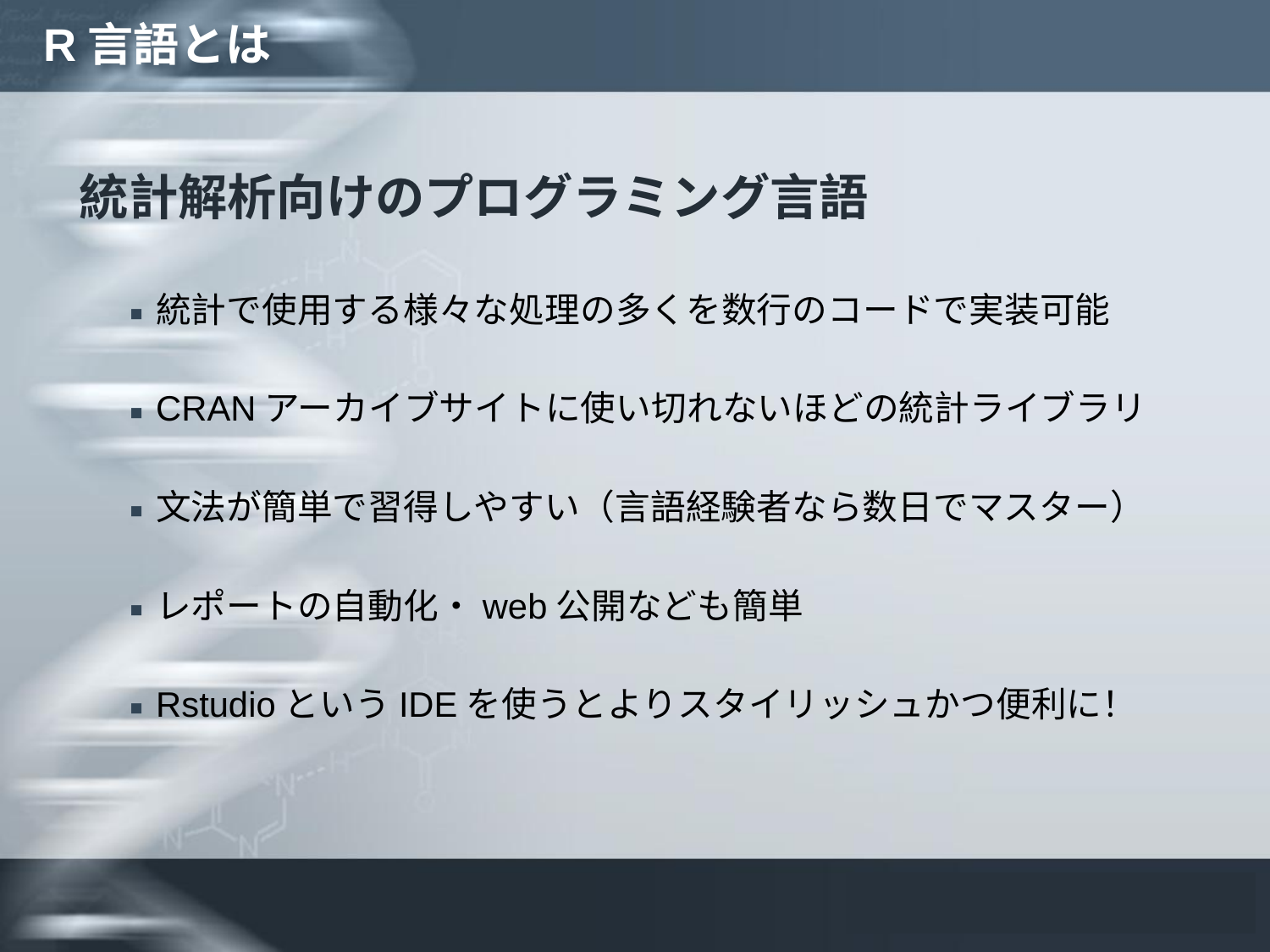

# R言語とは
統計解析向けのプログラミング言語
統計で使用する様々な処理の多くを数行のコードで実装可能

CRANアーカイブサイトに使い切れないほどの統計ライブラリ

文法が簡単で習得しやすい（言語経験者なら数日でマスター）

レポートの自動化・web公開なども簡単

RstudioというIDEを使うとよりスタイリッシュかつ便利に！